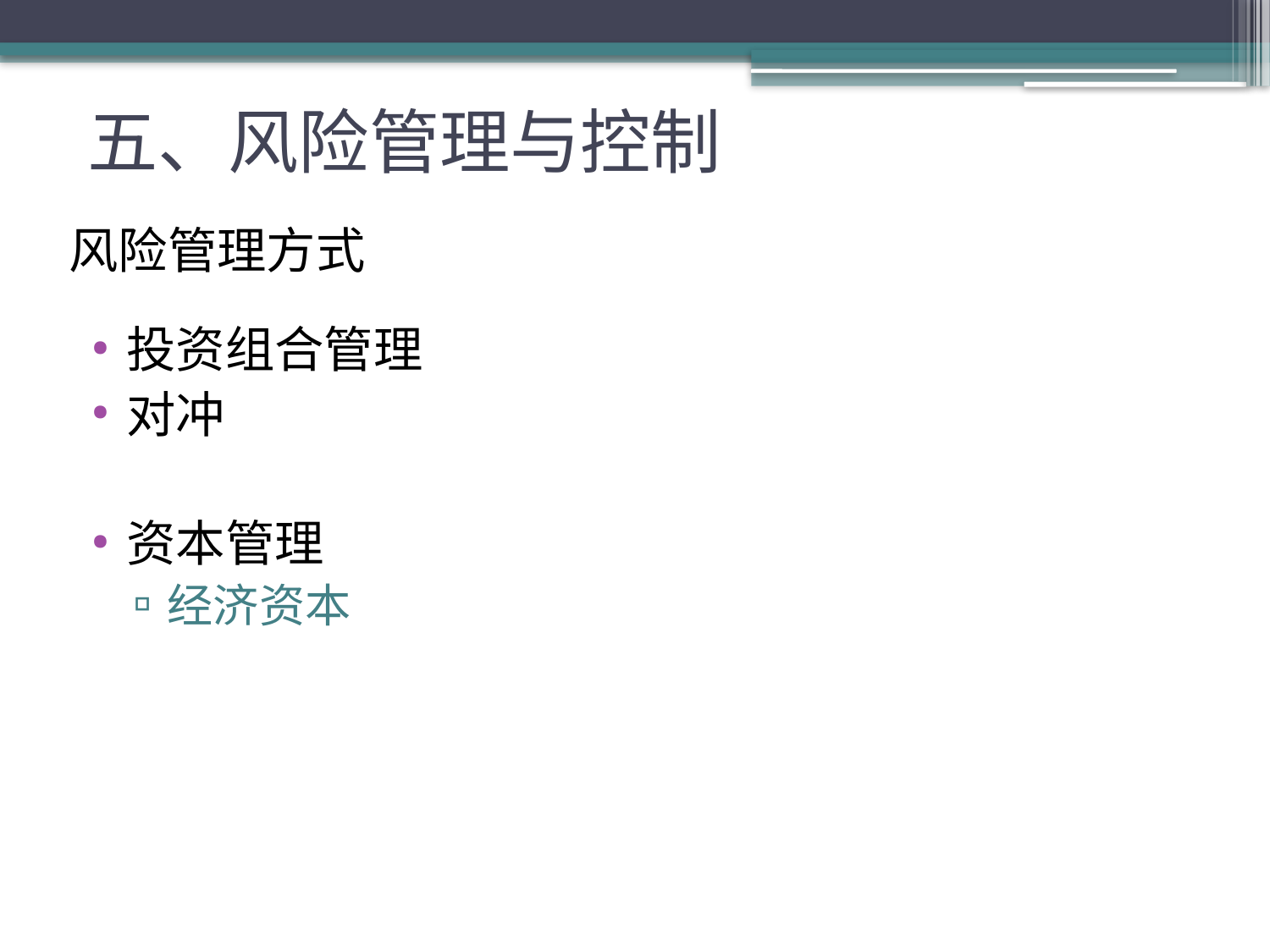

# 五、风险管理与控制
风险管理方式
投资组合管理
对冲

资本管理
经济资本